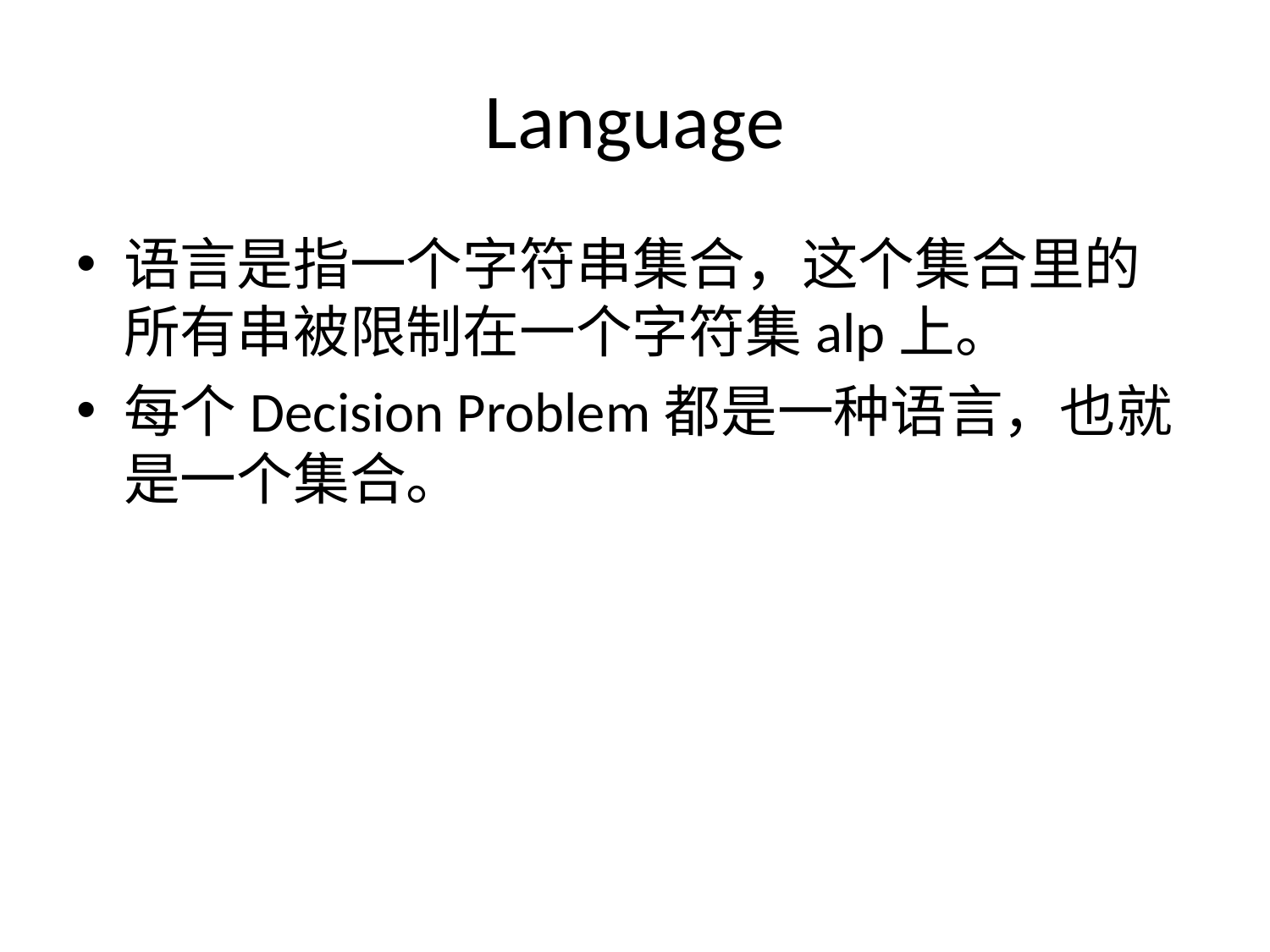

# Language
语言是指一个字符串集合，这个集合里的所有串被限制在一个字符集alp上。
每个Decision Problem都是一种语言，也就是一个集合。